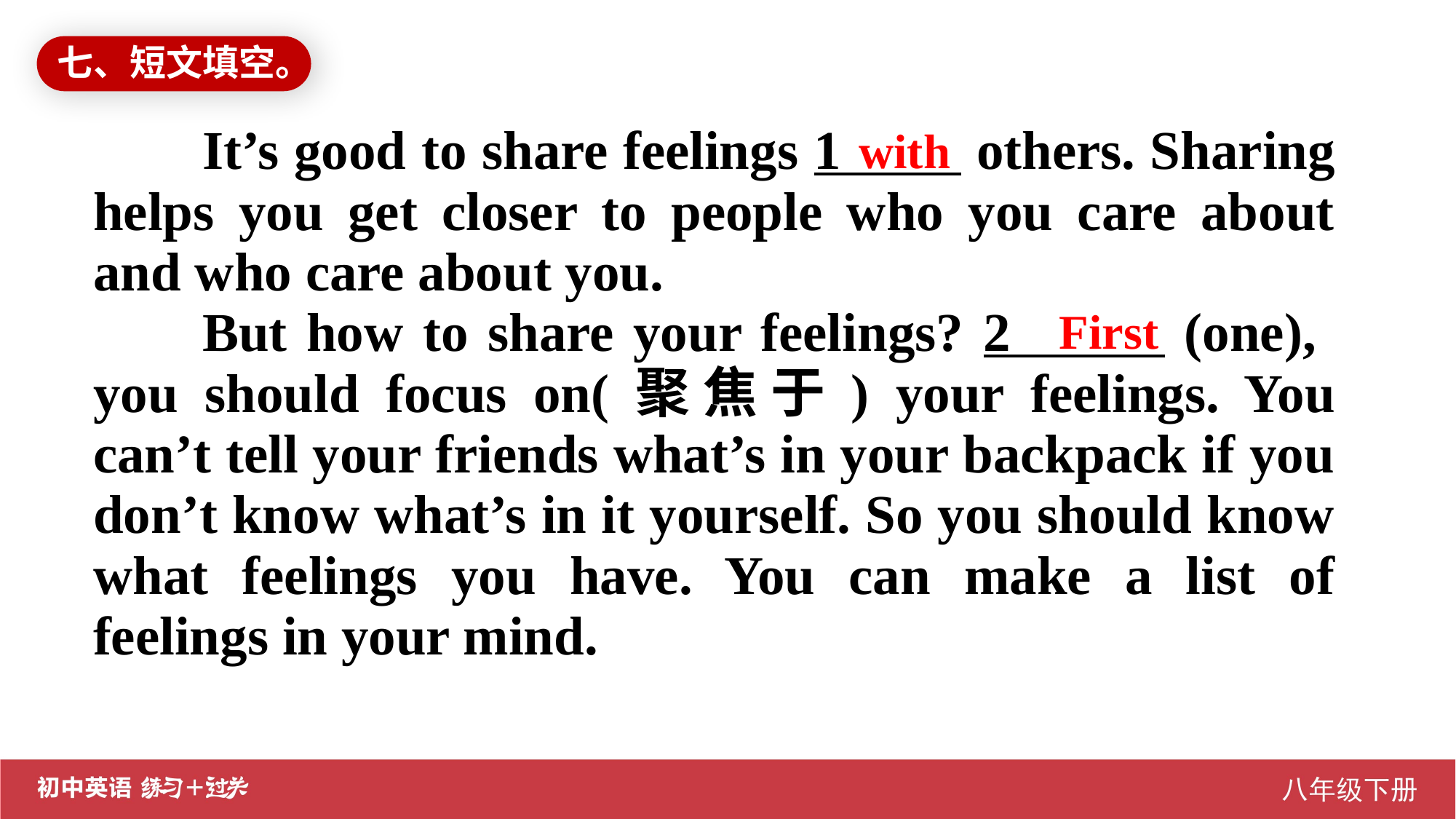

七、短文填空。

It’s good to share feelings 1         others. Sharing helps you get closer to people who you care about and who care about you.
But how to share your feelings? 2         (one),  you should focus on(聚焦于) your feelings. You can’t tell your friends what’s in your backpack if you don’t know what’s in it yourself. So you should know what feelings you have. You can make a list of feelings in your mind.
with
First